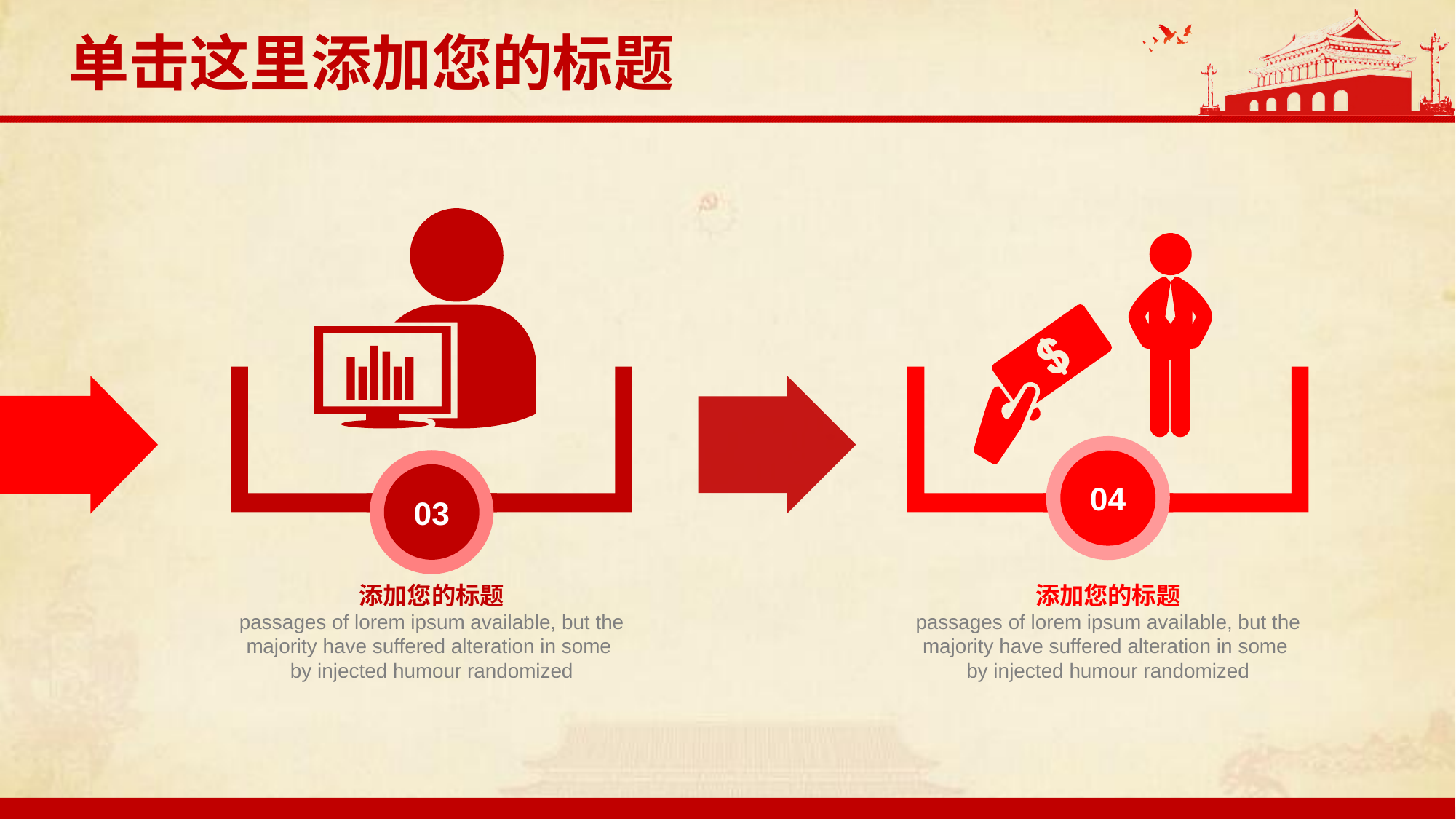

单击这里添加您的标题

04

03
添加您的标题
passages of lorem ipsum available, but the majority have suffered alteration in some
by injected humour randomized
添加您的标题
passages of lorem ipsum available, but the majority have suffered alteration in some
by injected humour randomized